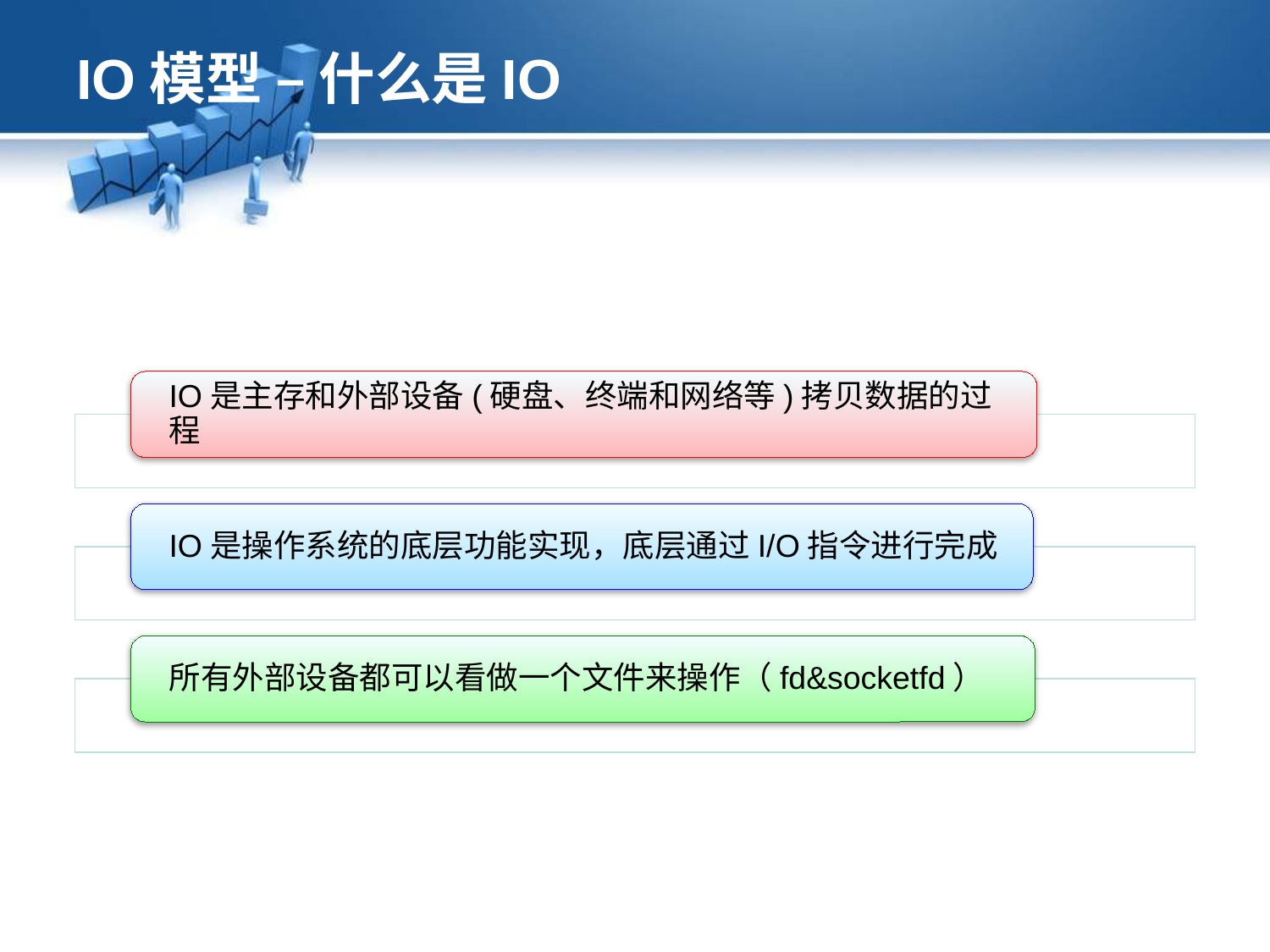

# IO模型 – 什么是IO
IO是主存和外部设备(硬盘、终端和网络等)拷贝数据的过程
IO是操作系统的底层功能实现，底层通过I/O指令进行完成
所有外部设备都可以看做一个文件来操作（fd&socketfd）